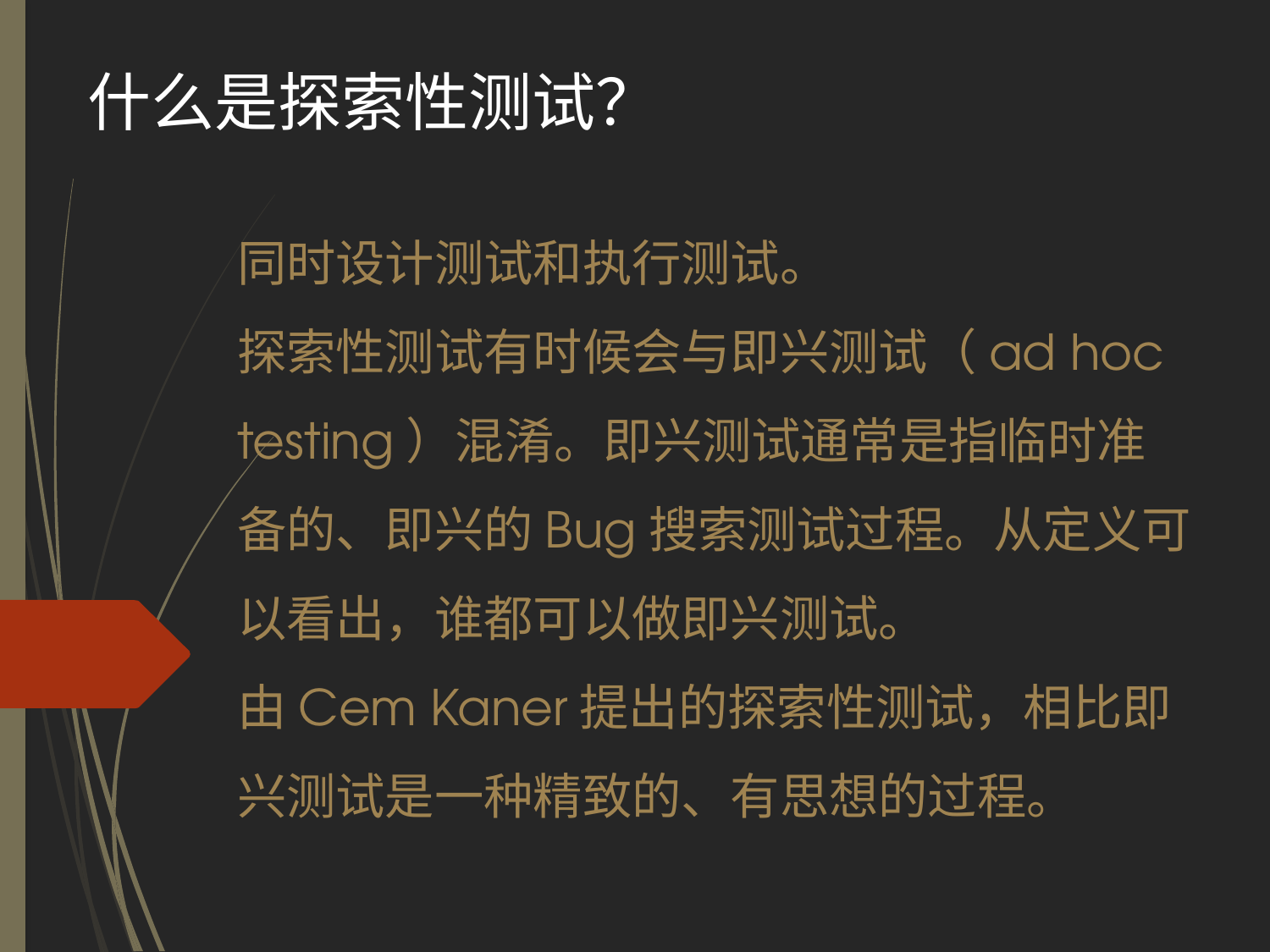

什么是探索性测试？
同时设计测试和执行测试。
探索性测试有时候会与即兴测试（ad hoc testing）混淆。即兴测试通常是指临时准备的、即兴的Bug搜索测试过程。从定义可以看出，谁都可以做即兴测试。
由Cem Kaner提出的探索性测试，相比即兴测试是一种精致的、有思想的过程。